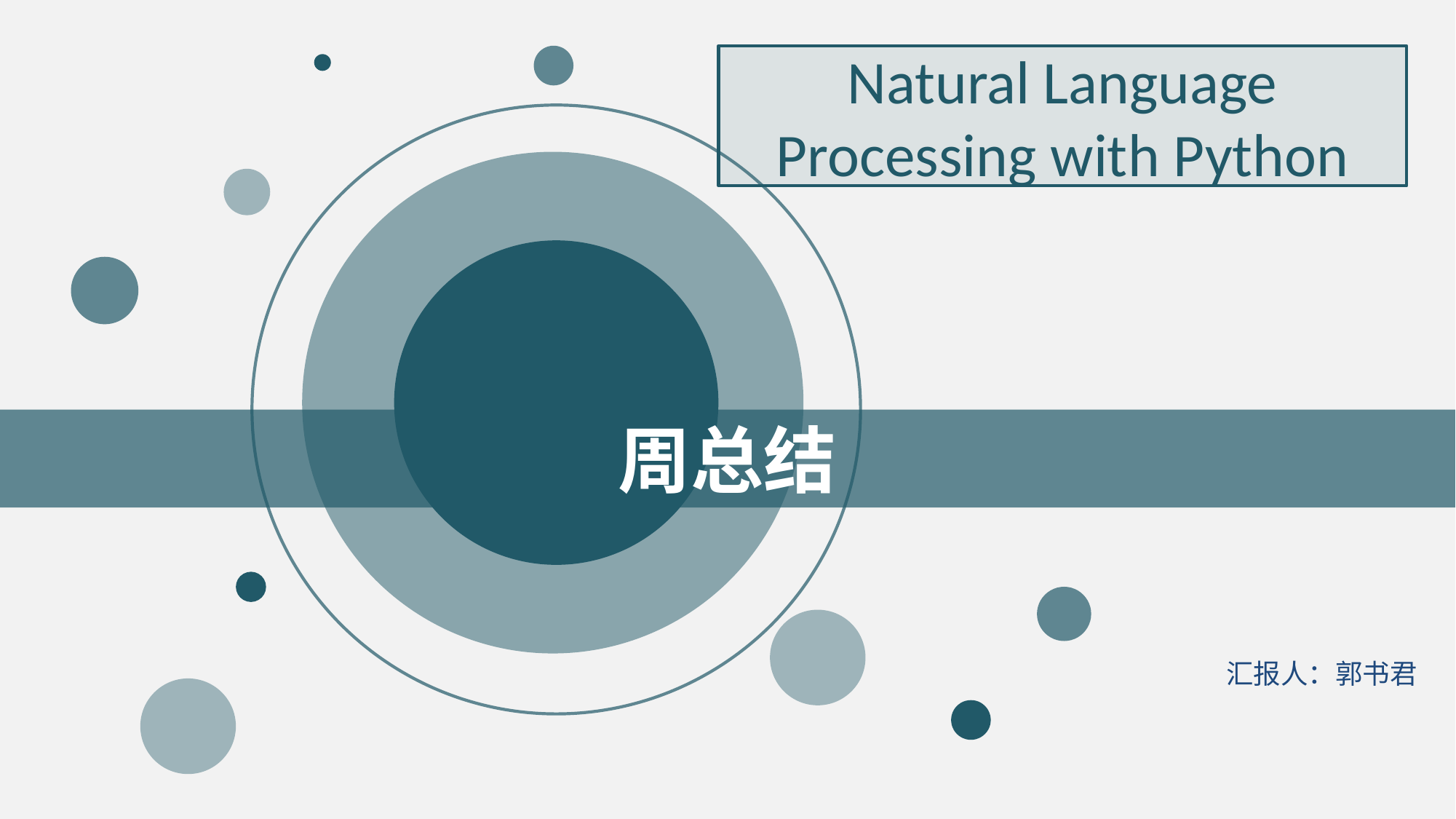

Natural Language Processing with Python

周总结

                                                 汇报人：郭书君